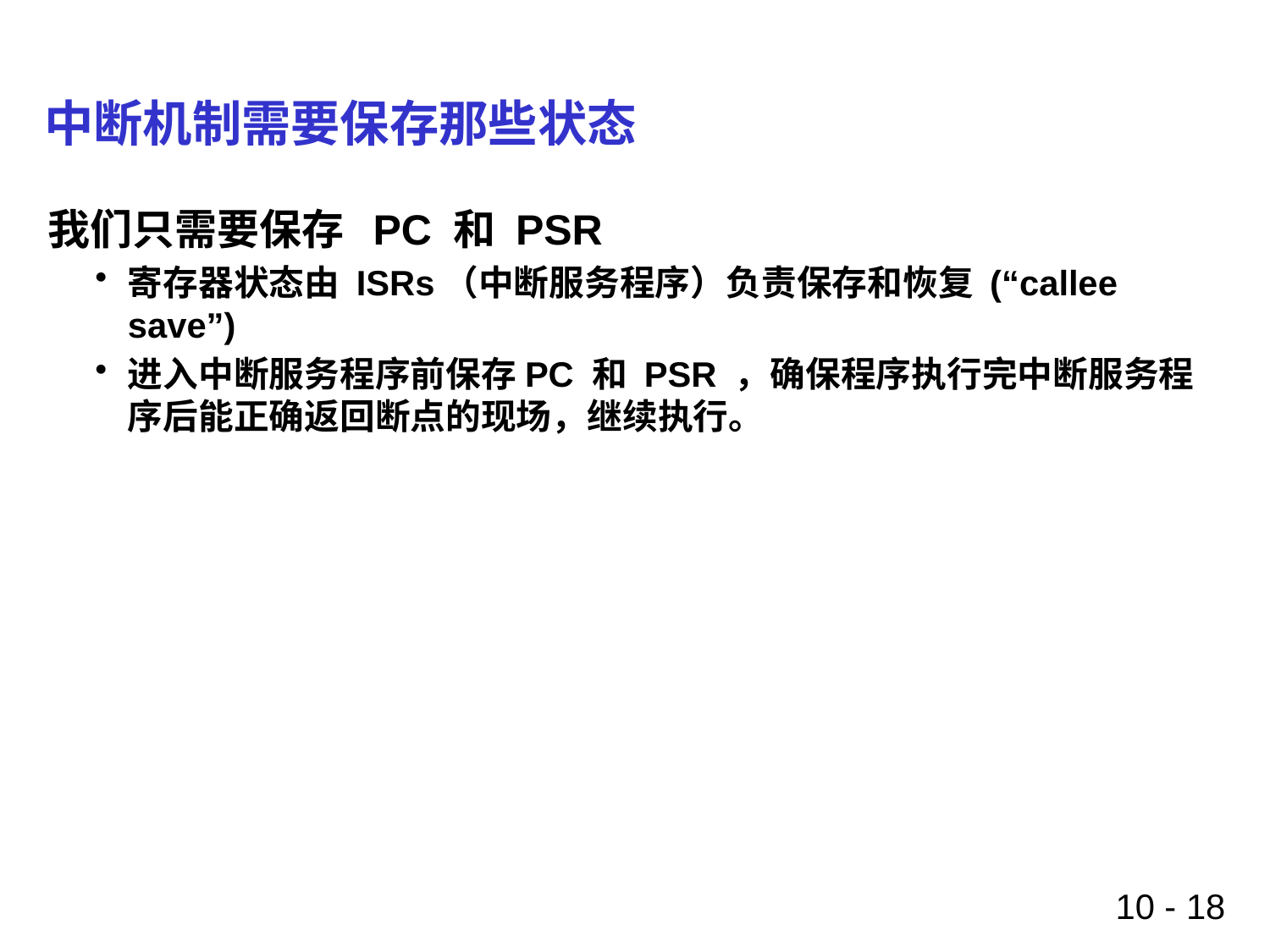

# 中断机制需要保存那些状态
我们只需要保存  PC 和 PSR
寄存器状态由 ISRs（中断服务程序）负责保存和恢复 (“callee save”)
进入中断服务程序前保存PC 和 PSR ，确保程序执行完中断服务程序后能正确返回断点的现场，继续执行。

10 - 18